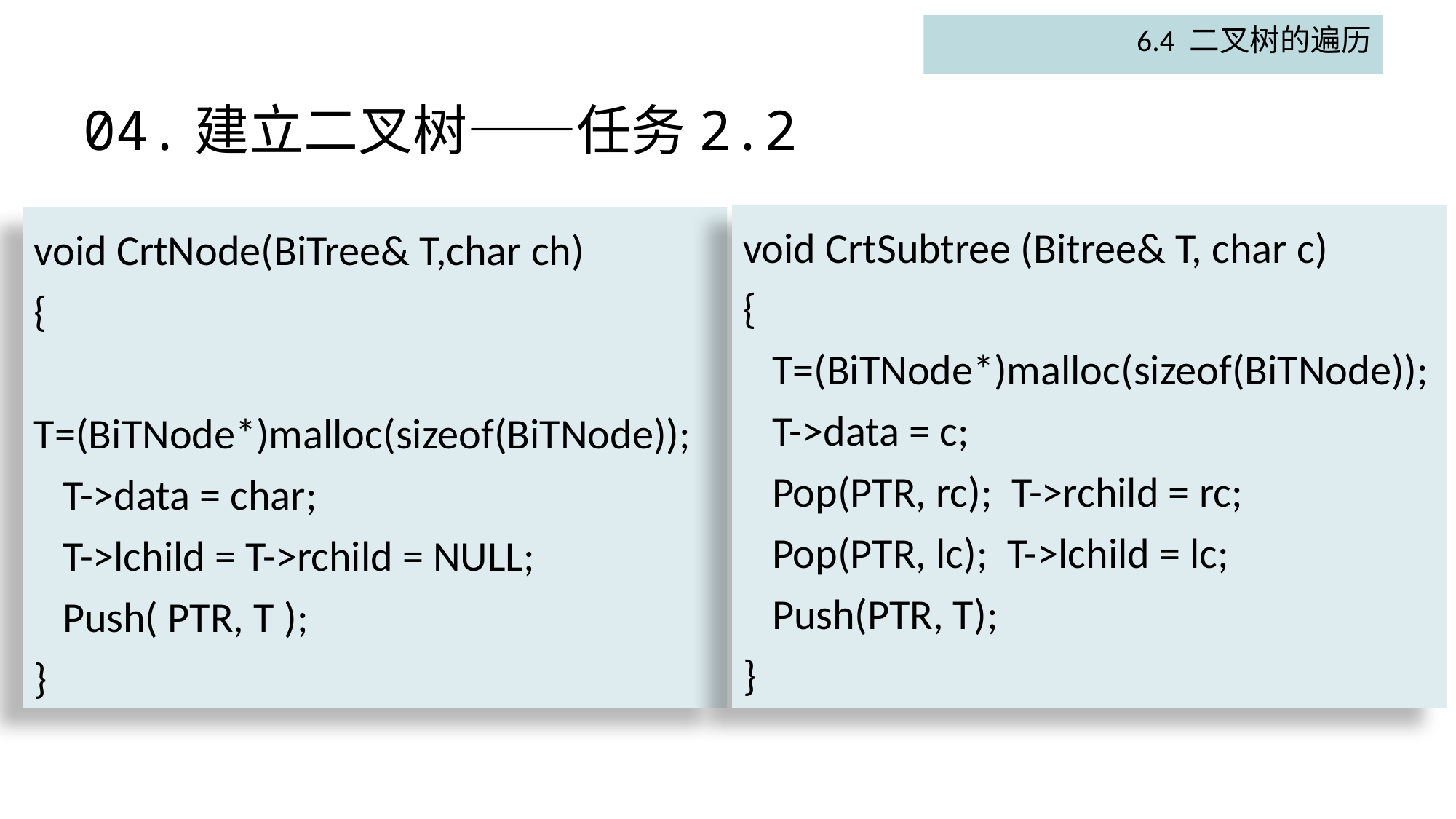

6.4 二叉树的遍历
# 04.建立二叉树——任务2.2
void CrtSubtree (Bitree& T, char c)
{
   T=(BiTNode*)malloc(sizeof(BiTNode));
   T->data = c;
   Pop(PTR, rc);  T->rchild = rc;
   Pop(PTR, lc);  T->lchild = lc;
   Push(PTR, T);
}
void CrtNode(BiTree& T,char ch)
{
   T=(BiTNode*)malloc(sizeof(BiTNode));
   T->data = char;
   T->lchild = T->rchild = NULL;
   Push( PTR, T );
}